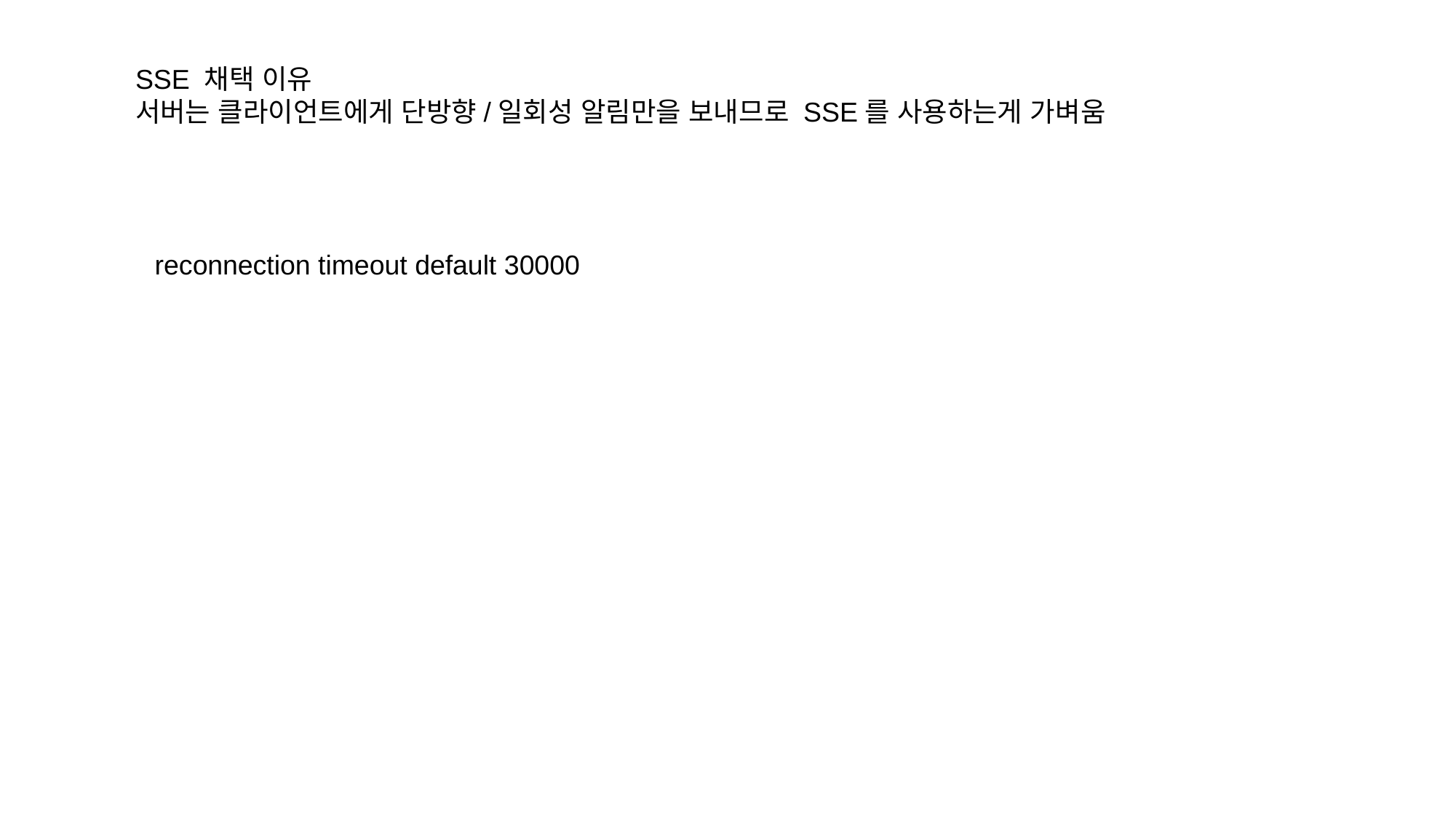

SSE 채택 이유
서버는 클라이언트에게 단방향/일회성 알림만을 보내므로 SSE를 사용하는게 가벼움
reconnection timeout default 30000